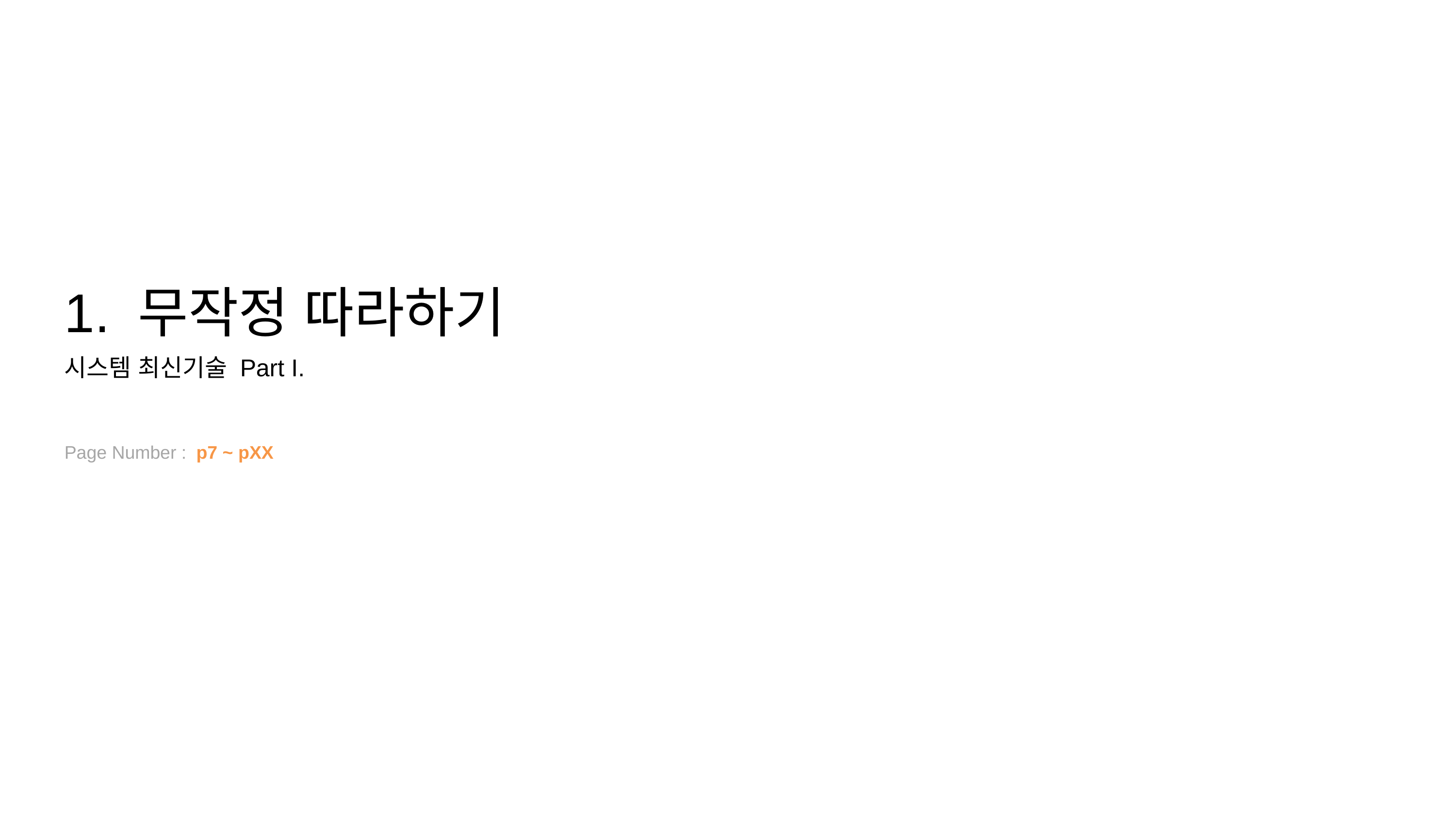

1. 무작정 따라하기
시스템 최신기술 Part I.

Page Number :
p7 ~ pXX